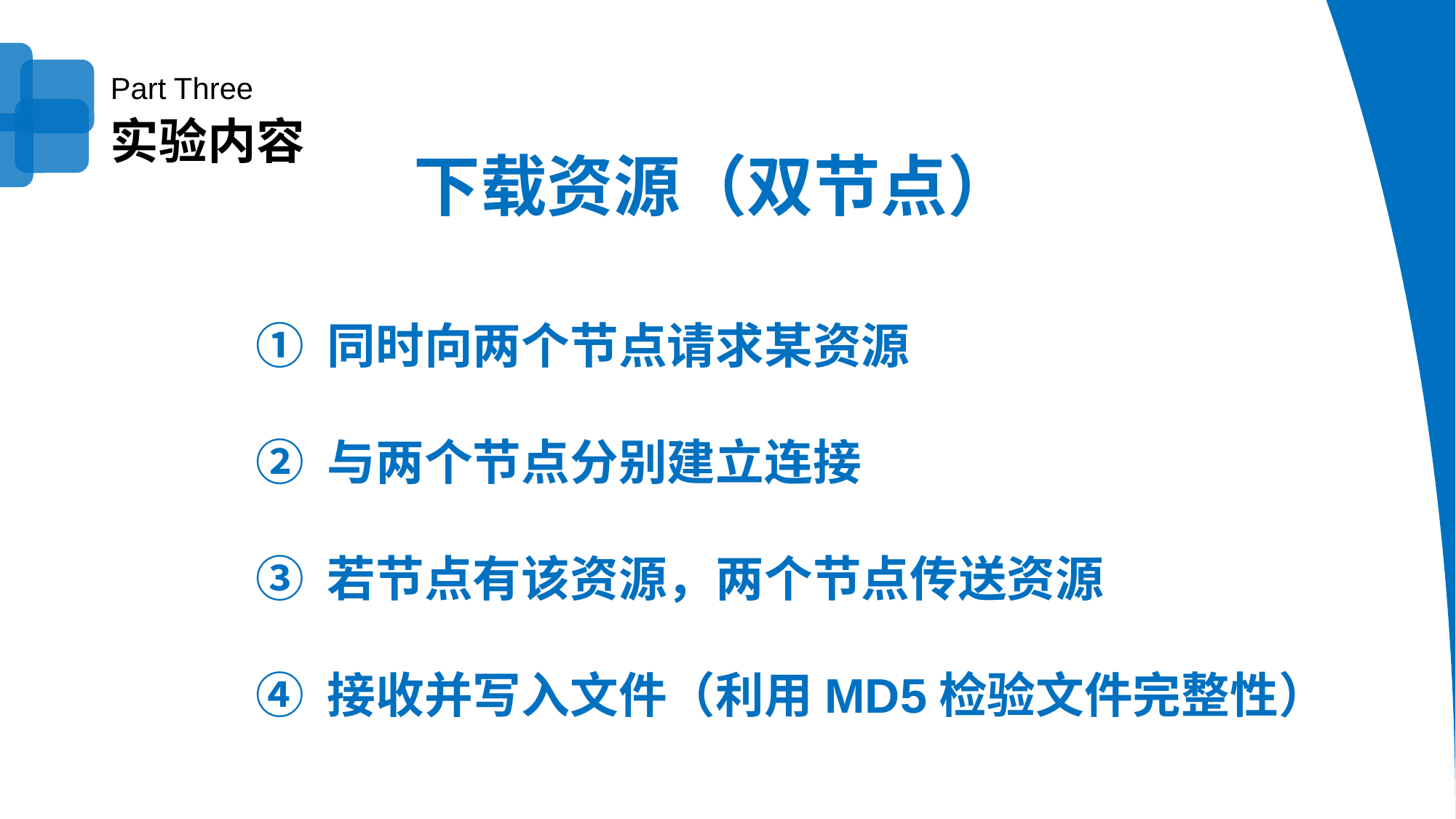

Part Three
实验内容
下载资源（双节点）
① 同时向两个节点请求某资源

② 与两个节点分别建立连接

③ 若节点有该资源，两个节点传送资源

④ 接收并写入文件（利用MD5检验文件完整性）